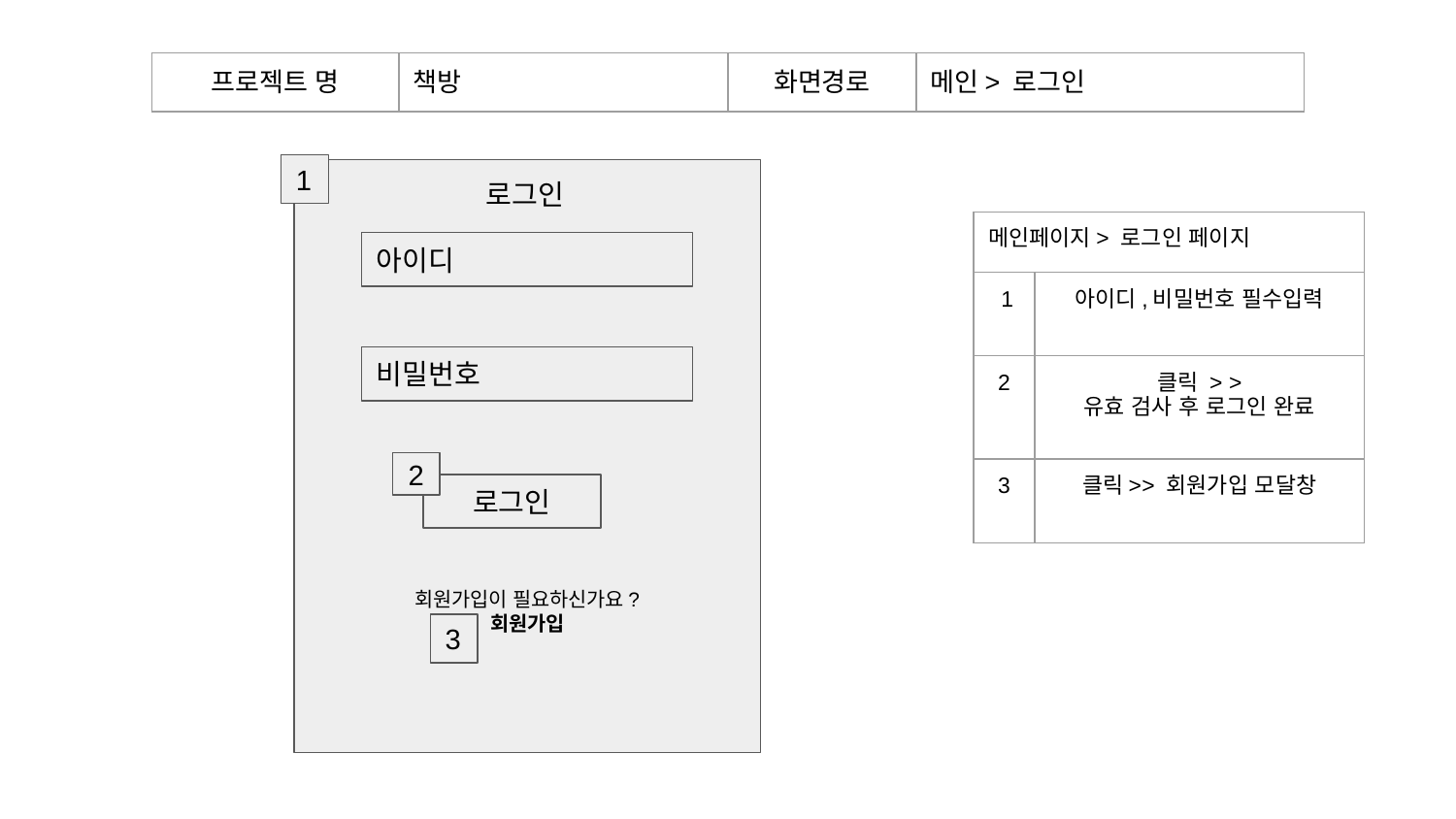

| 프로젝트 명 | 책방 | 화면경로 | 메인> 로그인 |
| --- | --- | --- | --- |
1

회원가입이 필요하신가요?
회원가입

로그인
| 메인페이지> 로그인 페이지 |  |
| --- | --- |
| 1 | 아이디,비밀번호 필수입력 |
| 2 | 클릭 > > 유효 검사 후 로그인 완료 |
| 3 | 클릭>> 회원가입 모달창 |
아이디
비밀번호
2
로그인
3